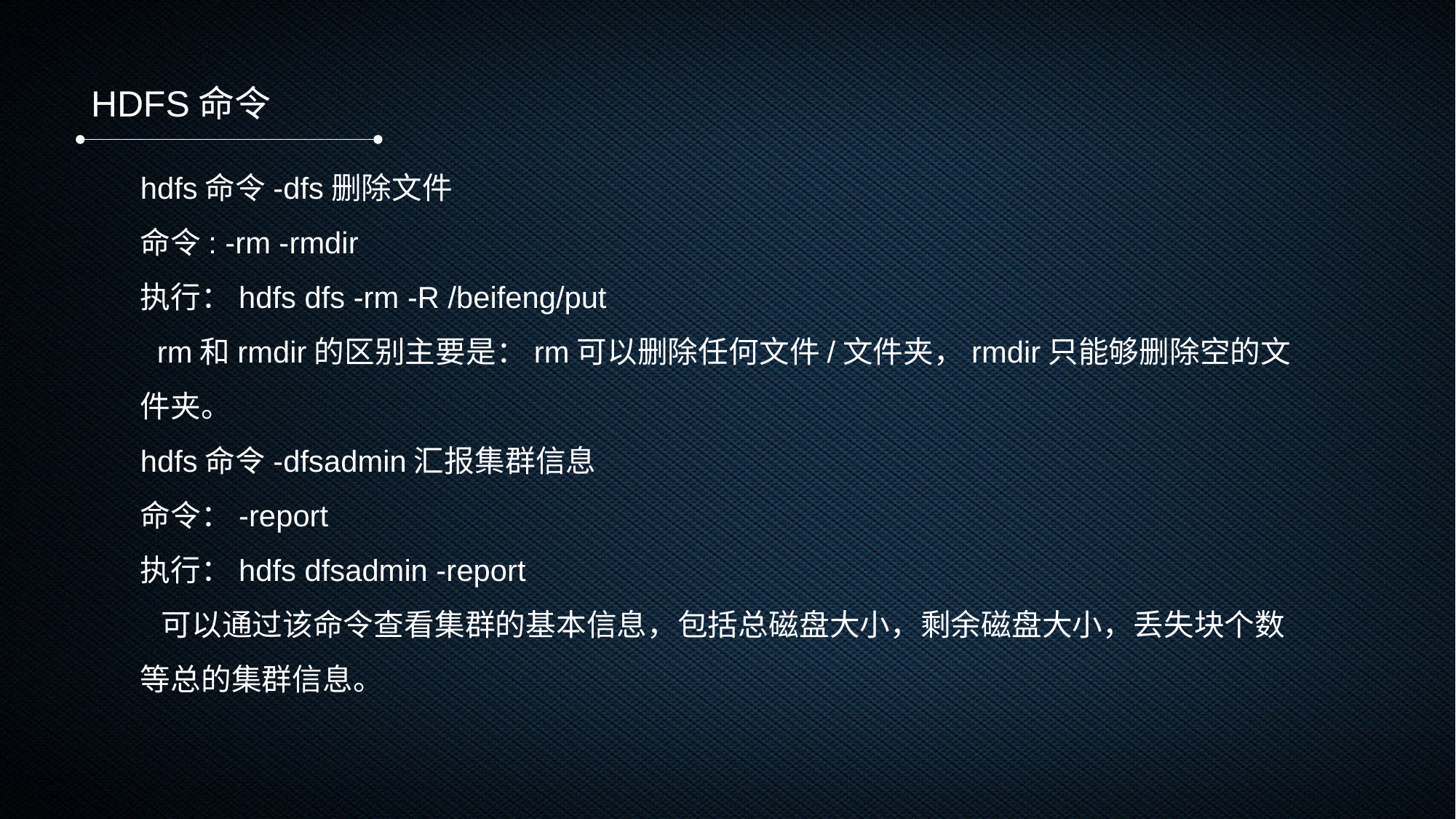

HDFS命令
hdfs命令-dfs删除文件
命令: -rm -rmdir
执行：hdfs dfs -rm -R /beifeng/put
  rm和rmdir的区别主要是：rm可以删除任何文件/文件夹，rmdir只能够删除空的文件夹。
hdfs命令-dfsadmin汇报集群信息
命令：-report
执行：hdfs dfsadmin -report
  可以通过该命令查看集群的基本信息，包括总磁盘大小，剩余磁盘大小，丢失块个数等总的集群信息。